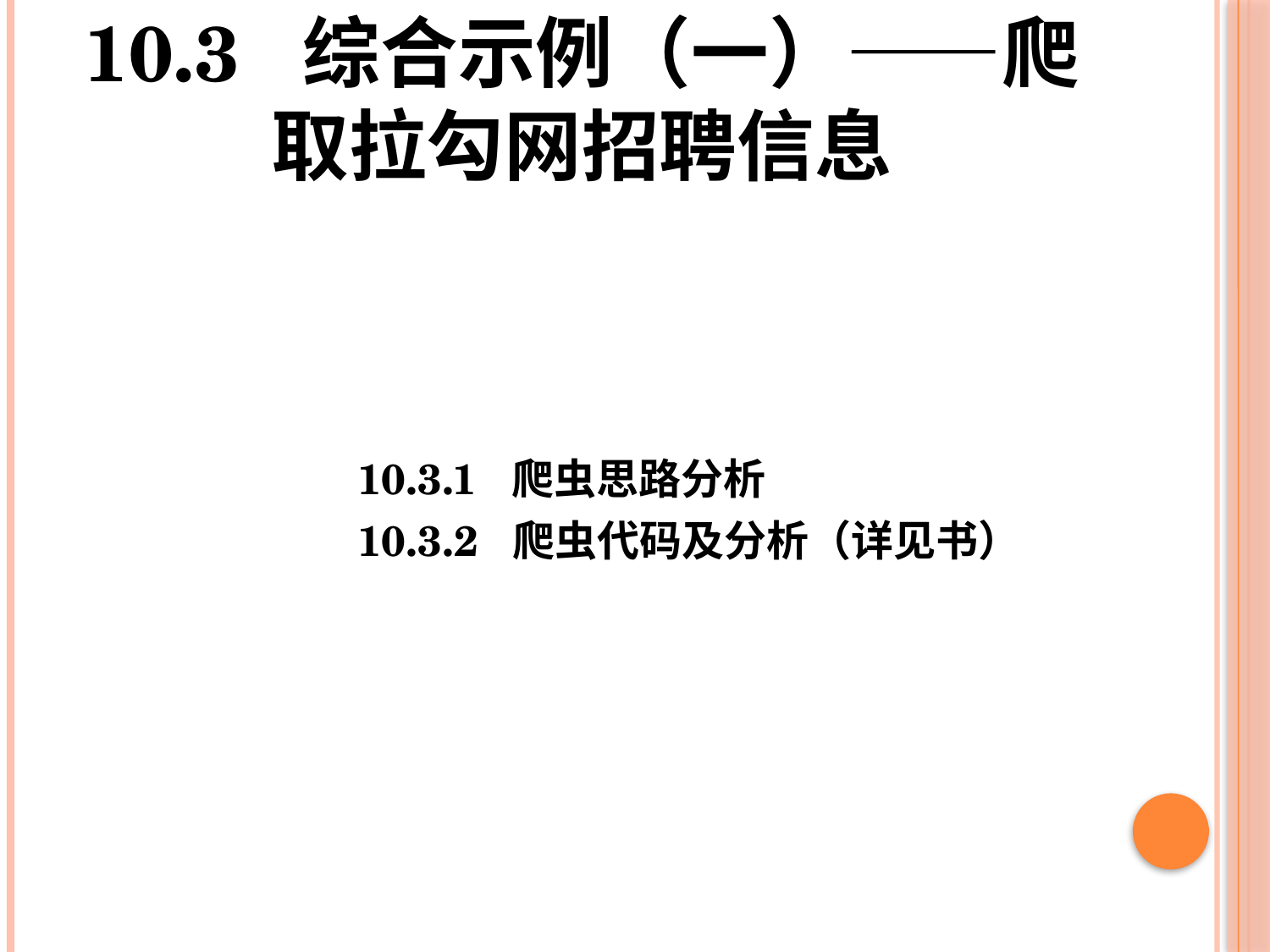

# 10.3  综合示例（一）——爬取拉勾网招聘信息
10.3.1  爬虫思路分析
10.3.2  爬虫代码及分析（详见书）